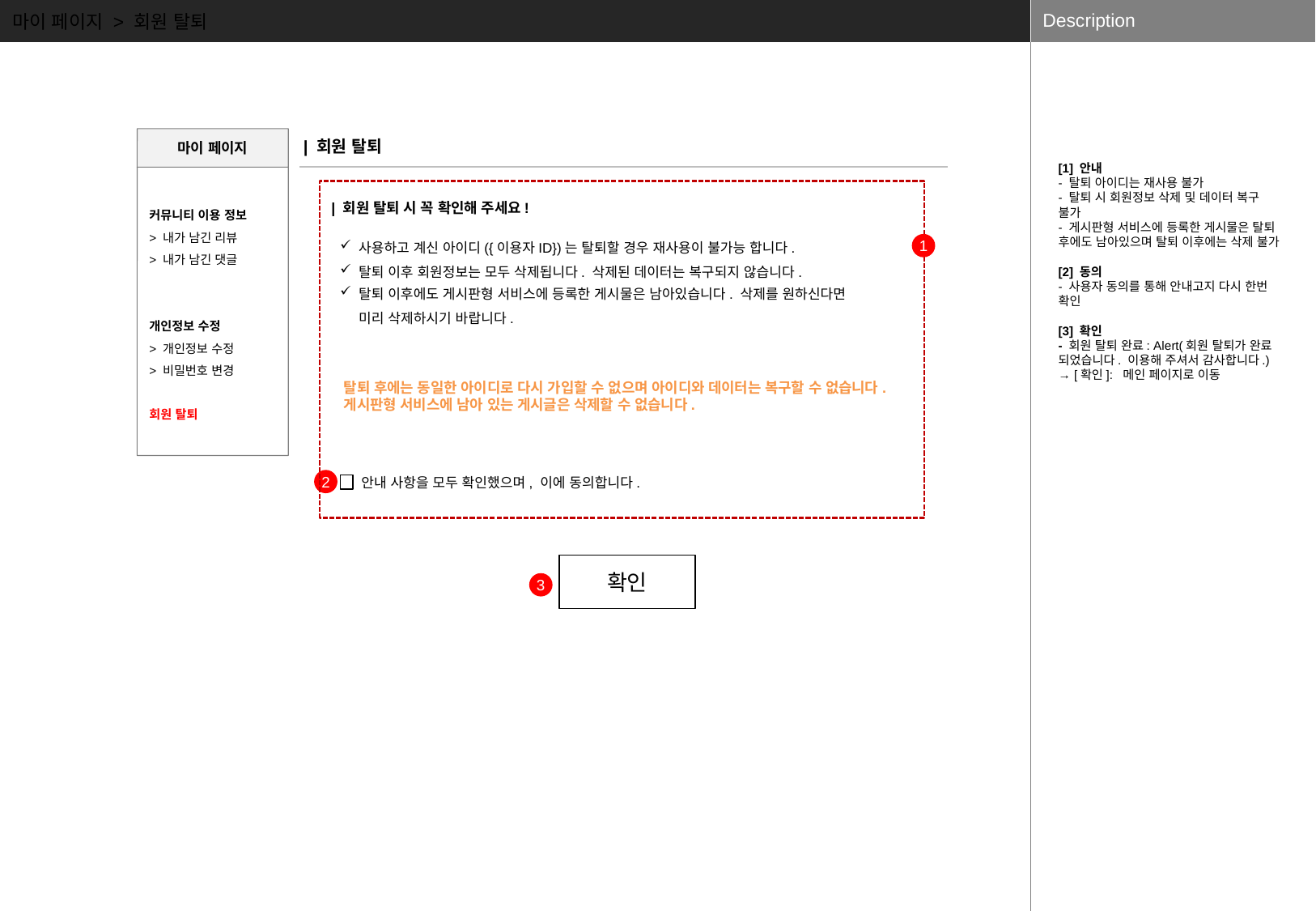

마이 페이지 > 회원 탈퇴
마이 페이지
 | 회원 탈퇴

[1] 안내
- 탈퇴 아이디는 재사용 불가
- 탈퇴 시 회원정보 삭제 및 데이터 복구 불가
- 게시판형 서비스에 등록한 게시물은 탈퇴 후에도 남아있으며 탈퇴 이후에는 삭제 불가

[2] 동의
- 사용자 동의를 통해 안내고지 다시 한번 확인

[3] 확인
- 회원 탈퇴 완료: Alert(회원 탈퇴가 완료 되었습니다. 이용해 주셔서 감사합니다.)  → [확인]:  메인 페이지로 이동

커뮤니티 이용 정보
> 내가 남긴 리뷰
> 내가 남긴 댓글

개인정보 수정
> 개인정보 수정
> 비밀번호 변경

회원 탈퇴

| 회원 탈퇴 시 꼭 확인해 주세요!
사용하고 계신 아이디({이용자ID})는 탈퇴할 경우 재사용이 불가능 합니다.
탈퇴 이후 회원정보는 모두 삭제됩니다. 삭제된 데이터는 복구되지 않습니다.
1

탈퇴 이후에도 게시판형 서비스에 등록한 게시물은 남아있습니다. 삭제를 원하신다면 미리 삭제하시기 바랍니다.
탈퇴 후에는 동일한 아이디로 다시 가입할 수 없으며 아이디와 데이터는 복구할 수 없습니다.
게시판형 서비스에 남아 있는 게시글은 삭제할 수 없습니다.
안내 사항을 모두 확인했으며, 이에 동의합니다.
2

확인
3